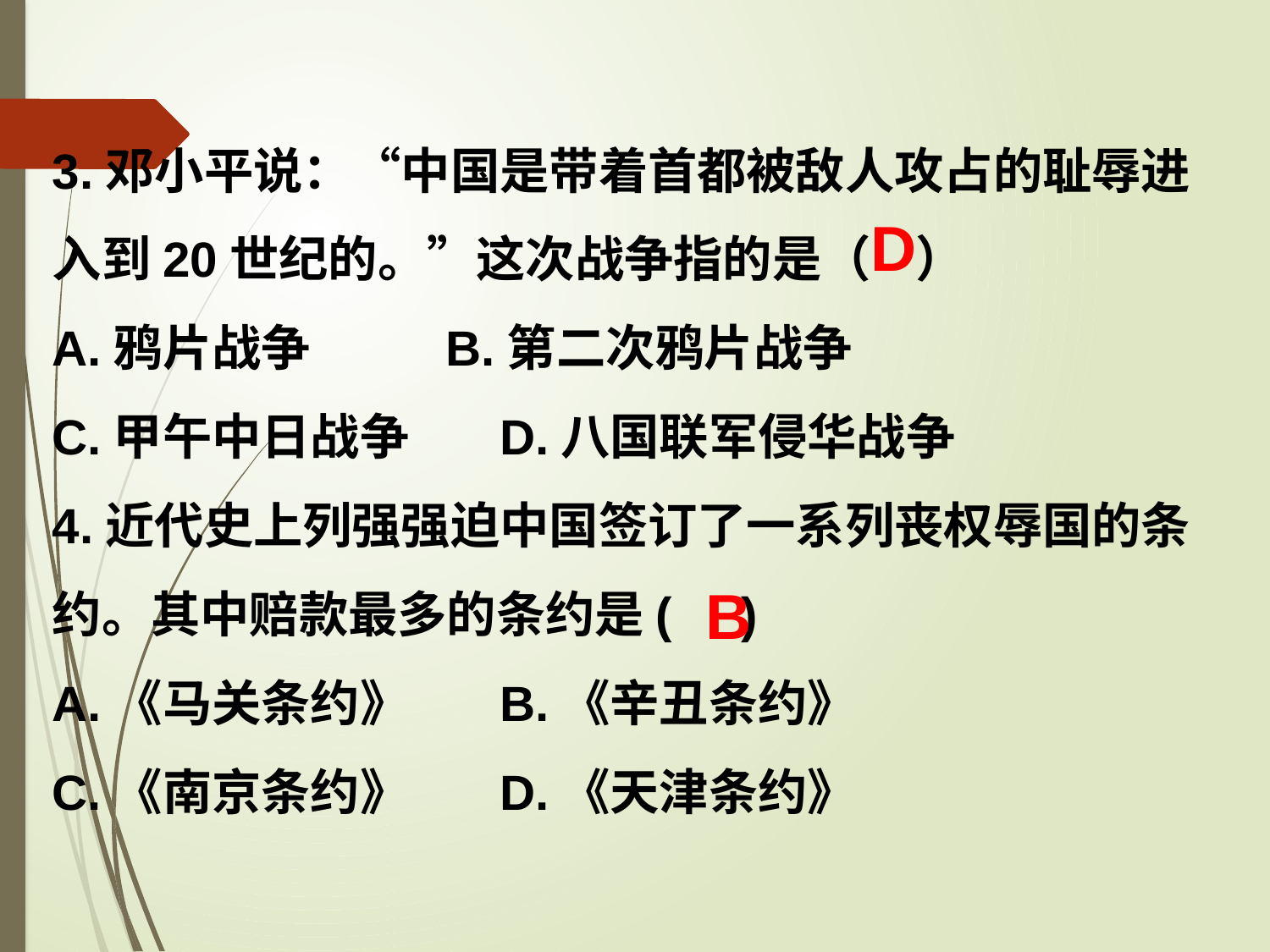

3.邓小平说：“中国是带着首都被敌人攻占的耻辱进入到20世纪的。”这次战争指的是（    ）
A.鸦片战争           B.第二次鸦片战争
C.甲午中日战争       D.八国联军侵华战争
4.近代史上列强强迫中国签订了一系列丧权辱国的条约。其中赔款最多的条约是(     )
A.《马关条约》       B.《辛丑条约》
C.《南京条约》       D.《天津条约》
D
B